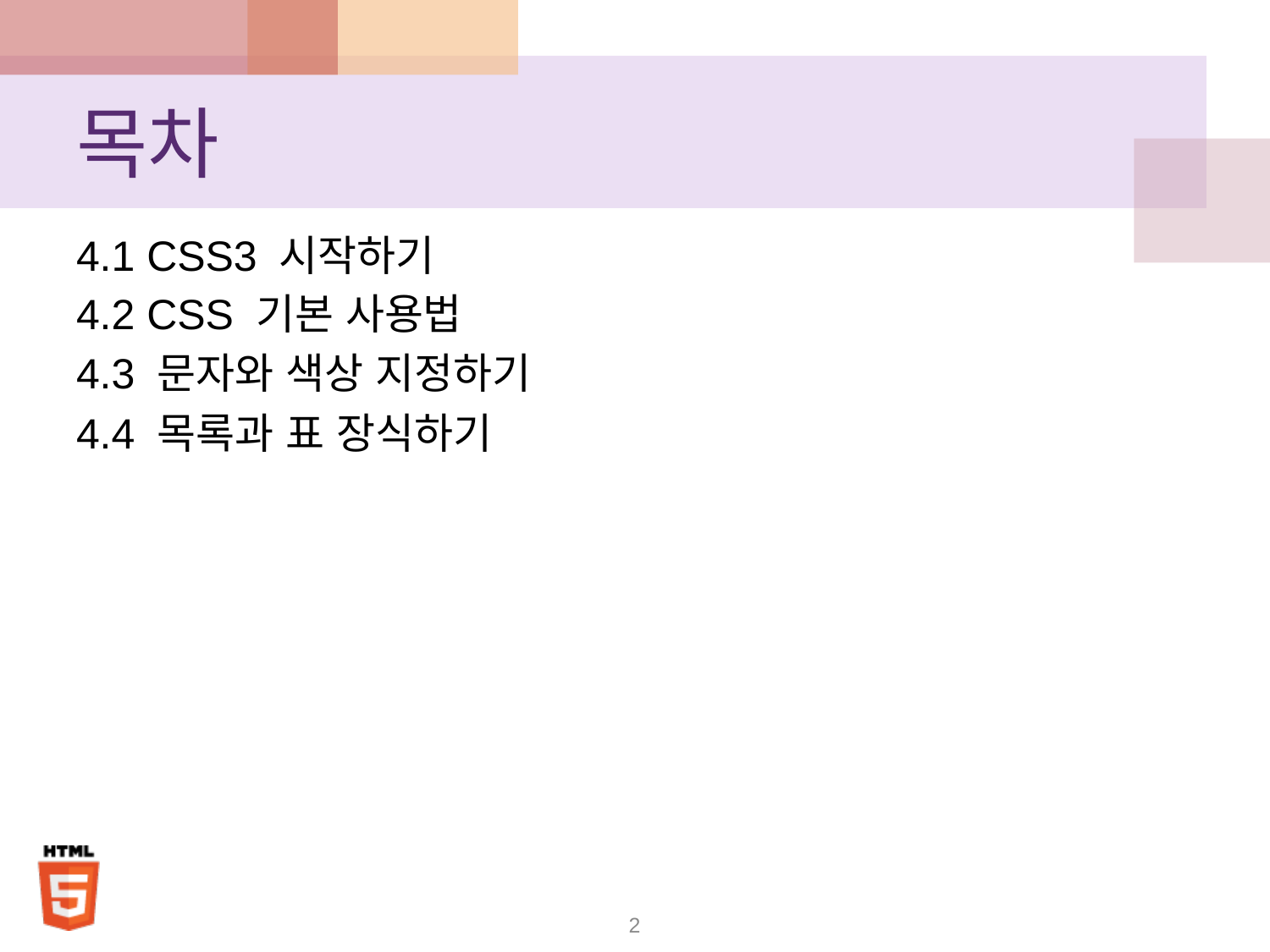

# 목차
4.1 CSS3 시작하기
4.2 CSS 기본 사용법
4.3 문자와 색상 지정하기
4.4 목록과 표 장식하기
2